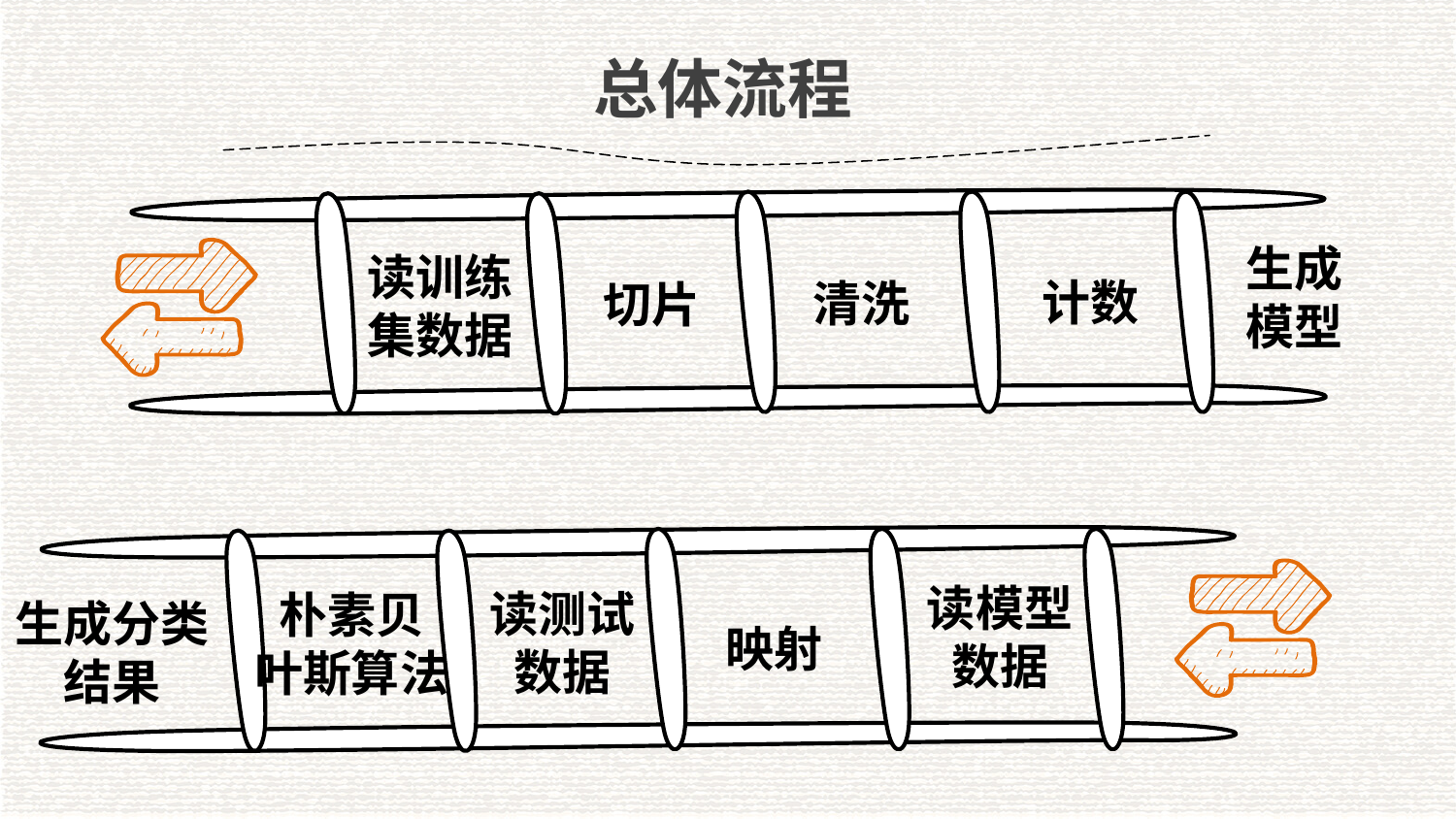

总体流程

生成
模型

读训练集数据
计数
清洗
切片

读模型数据
读测试
数据
朴素贝
叶斯算法
生成分类
结果
映射